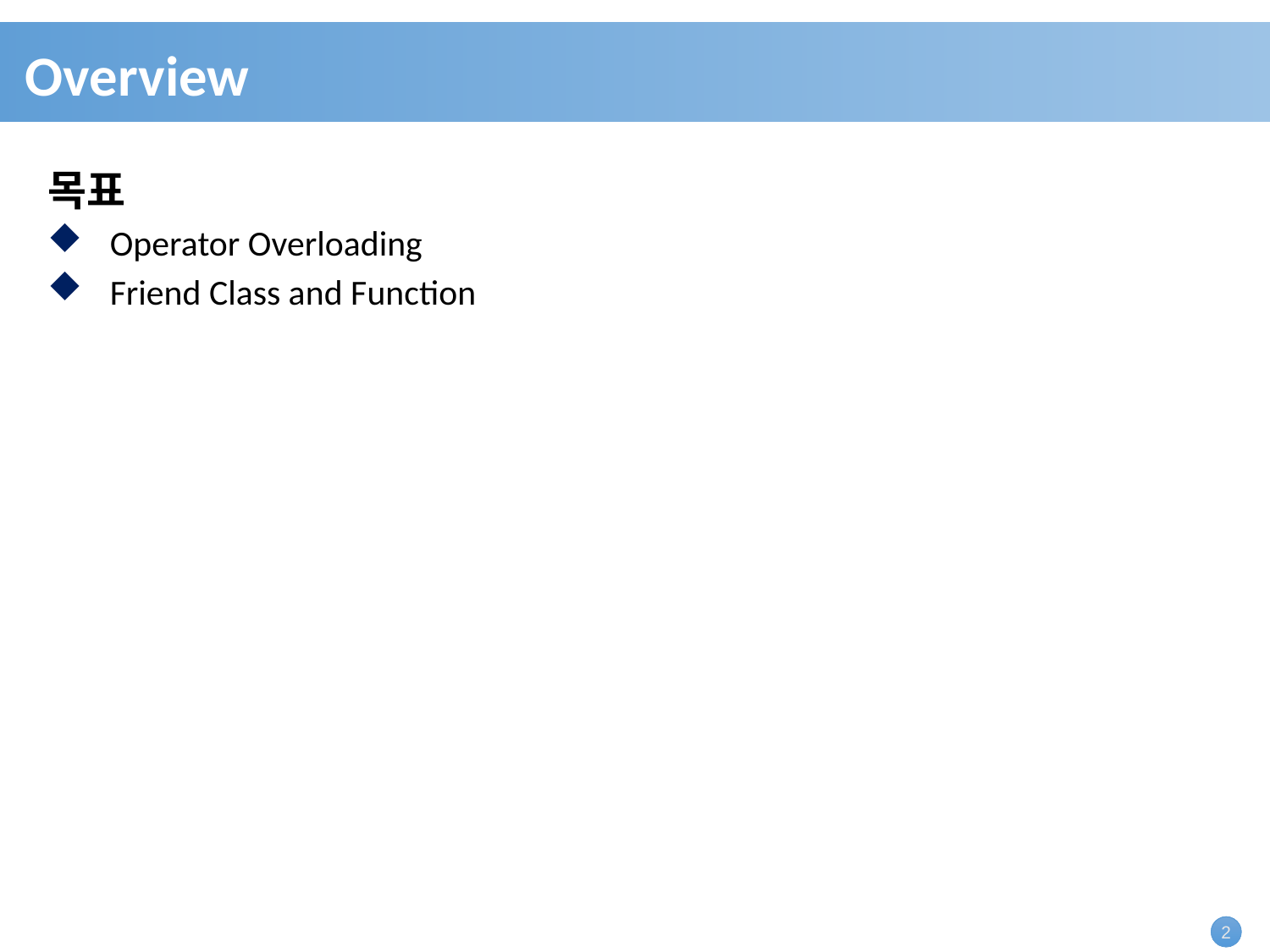

# Overview
목표
Operator Overloading
Friend Class and Function